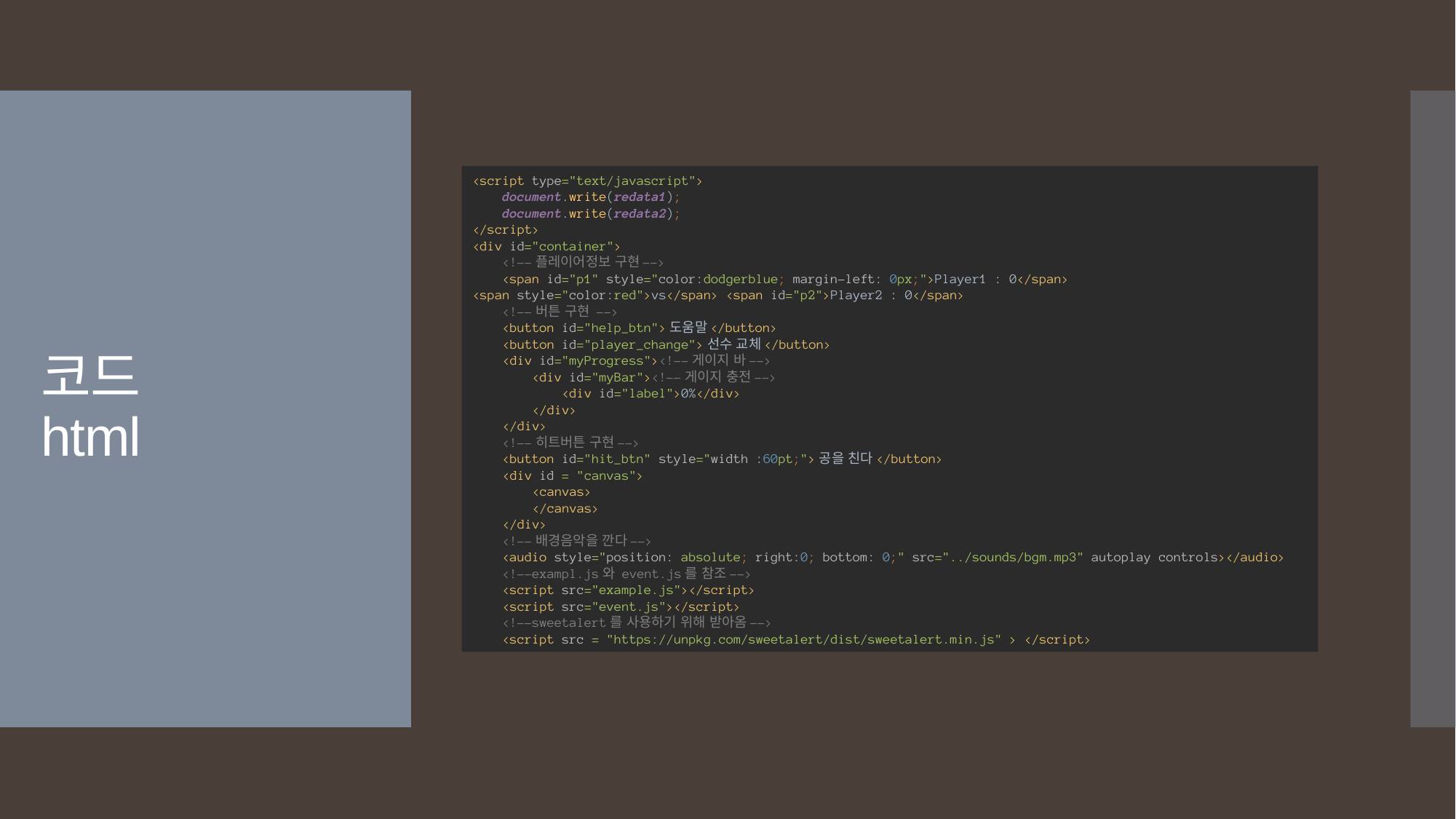

# 코드 html
<script type="text/javascript">
    document.write(redata1);
    document.write(redata2);
</script>
<div id="container">
    <!--플레이어정보 구현-->
    <span id="p1" style="color:dodgerblue; margin-left: 0px;">Player1 : 0</span>
<span style="color:red">vs</span> <span id="p2">Player2 : 0</span>
    <!--버튼 구현 -->
    <button id="help_btn">도움말</button>
    <button id="player_change">선수 교체</button>
    <div id="myProgress"><!--게이지 바-->
        <div id="myBar"><!--게이지 충전-->
            <div id="label">0%</div>
        </div>
    </div>
    <!--히트버튼 구현-->
    <button id="hit_btn" style="width :60pt;">공을 친다</button>
    <div id = "canvas">
        <canvas>
        </canvas>
    </div>
    <!--배경음악을 깐다-->
    <audio style="position: absolute; right:0; bottom: 0;" src="../sounds/bgm.mp3" autoplay controls></audio>
    <!--exampl.js와 event.js를 참조-->
    <script src="example.js"></script>
    <script src="event.js"></script>
    <!--sweetalert를 사용하기 위해 받아옴-->
    <script src = "https://unpkg.com/sweetalert/dist/sweetalert.min.js" > </script>